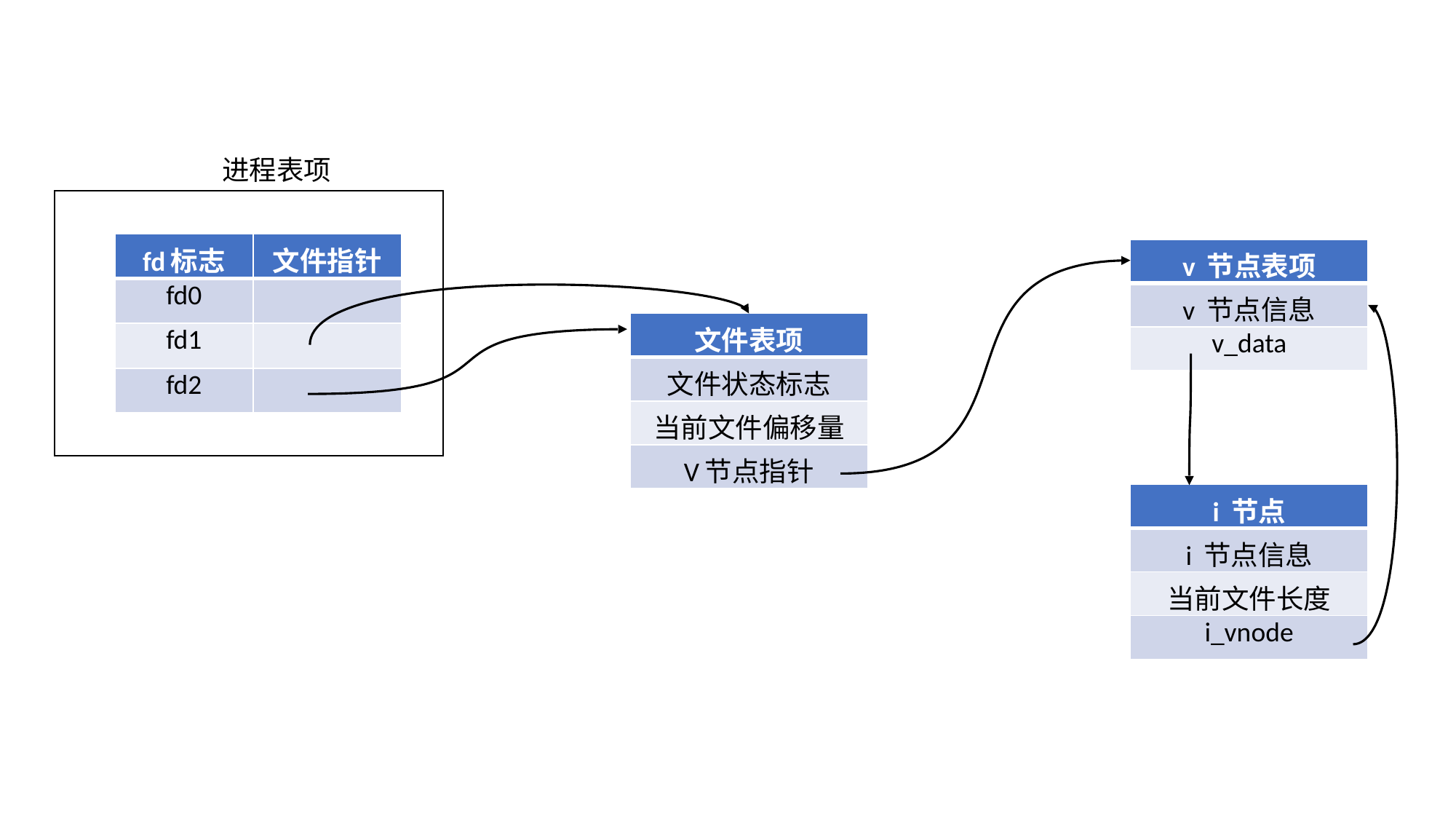

进程表项

| fd标志 | 文件指针 |
| --- | --- |
| fd0 |  |
| fd1 |  |
| fd2 |  |
| v 节点表项 |
| --- |
| v 节点信息 |
| v\_data |
| 文件表项 |
| --- |
| 文件状态标志 |
| 当前文件偏移量 |
| V节点指针 |
| i 节点 |
| --- |
| i 节点信息 |
| 当前文件长度 |
| i\_vnode |